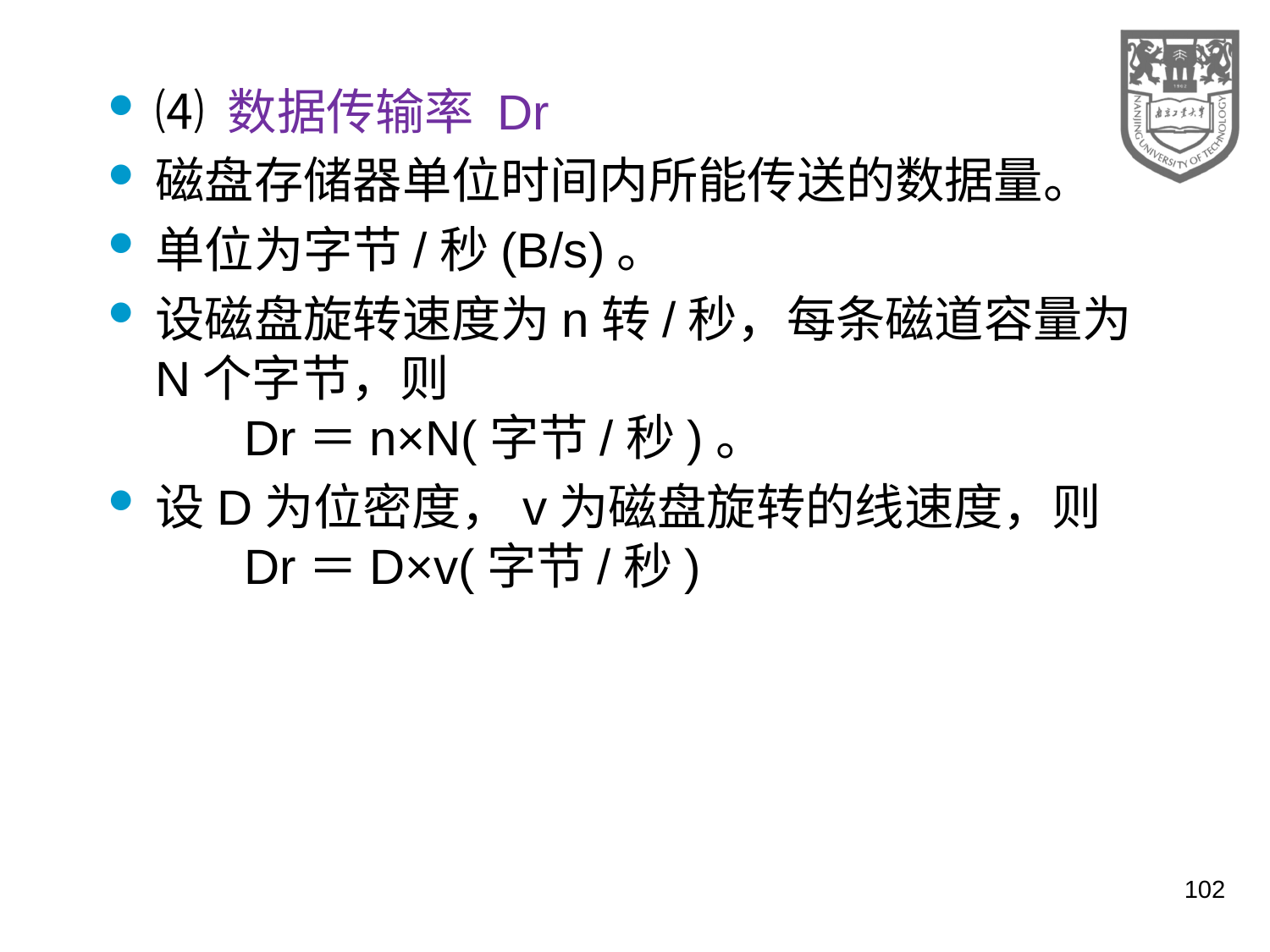

⑷ 数据传输率 Dr
磁盘存储器单位时间内所能传送的数据量。
单位为字节/秒(B/s)。
设磁盘旋转速度为n转/秒，每条磁道容量为N个字节，则
       Dr＝n×N(字节/秒)。
设D为位密度，v为磁盘旋转的线速度，则
       Dr＝D×v(字节/秒)
102